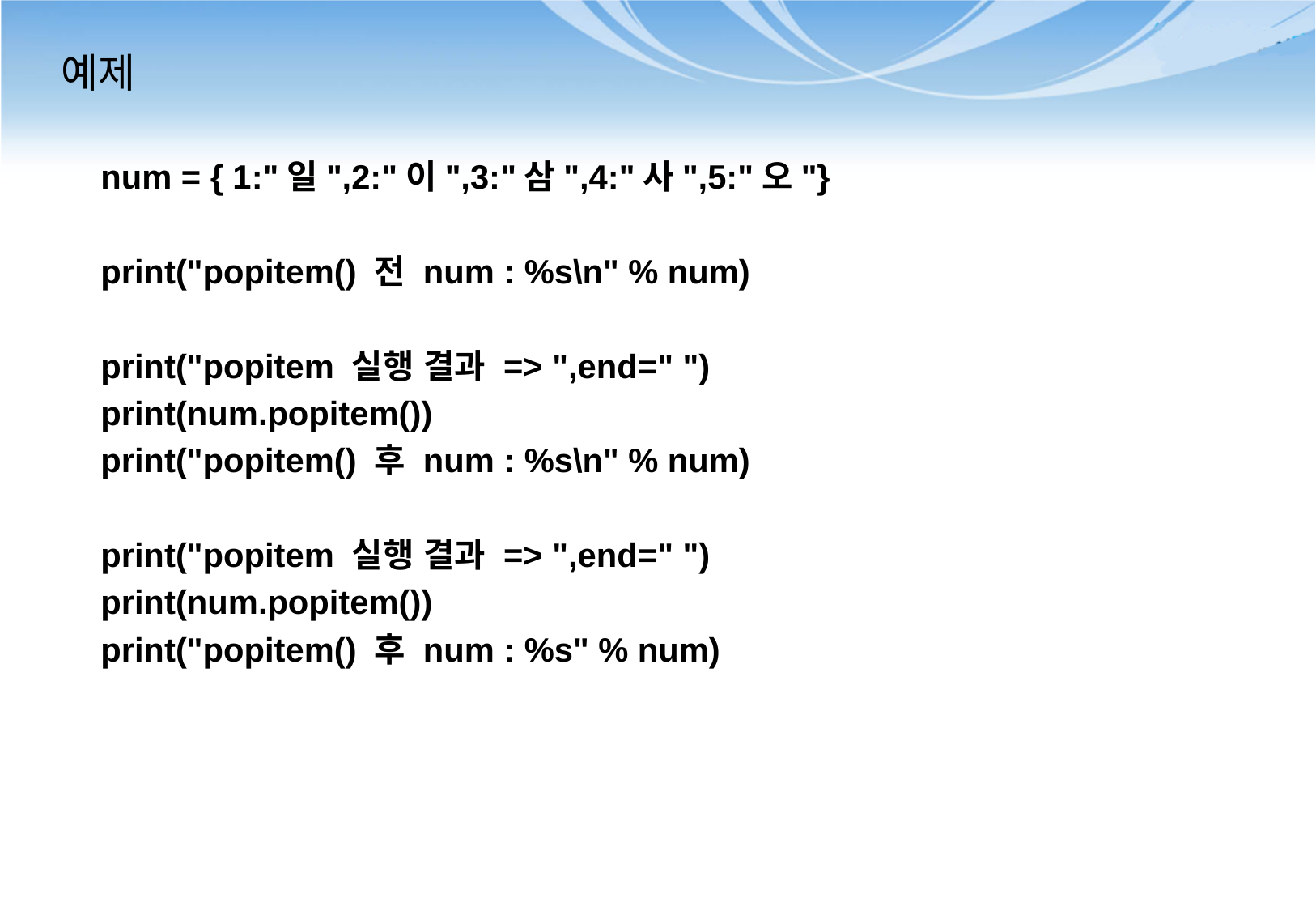

# 예제
num = { 1:"일",2:"이",3:"삼",4:"사",5:"오"}

print("popitem() 전 num : %s\n" % num)

print("popitem 실행 결과 => ",end=" ")
print(num.popitem())
print("popitem() 후 num : %s\n" % num)

print("popitem 실행 결과 => ",end=" ")
print(num.popitem())
print("popitem() 후 num : %s" % num)